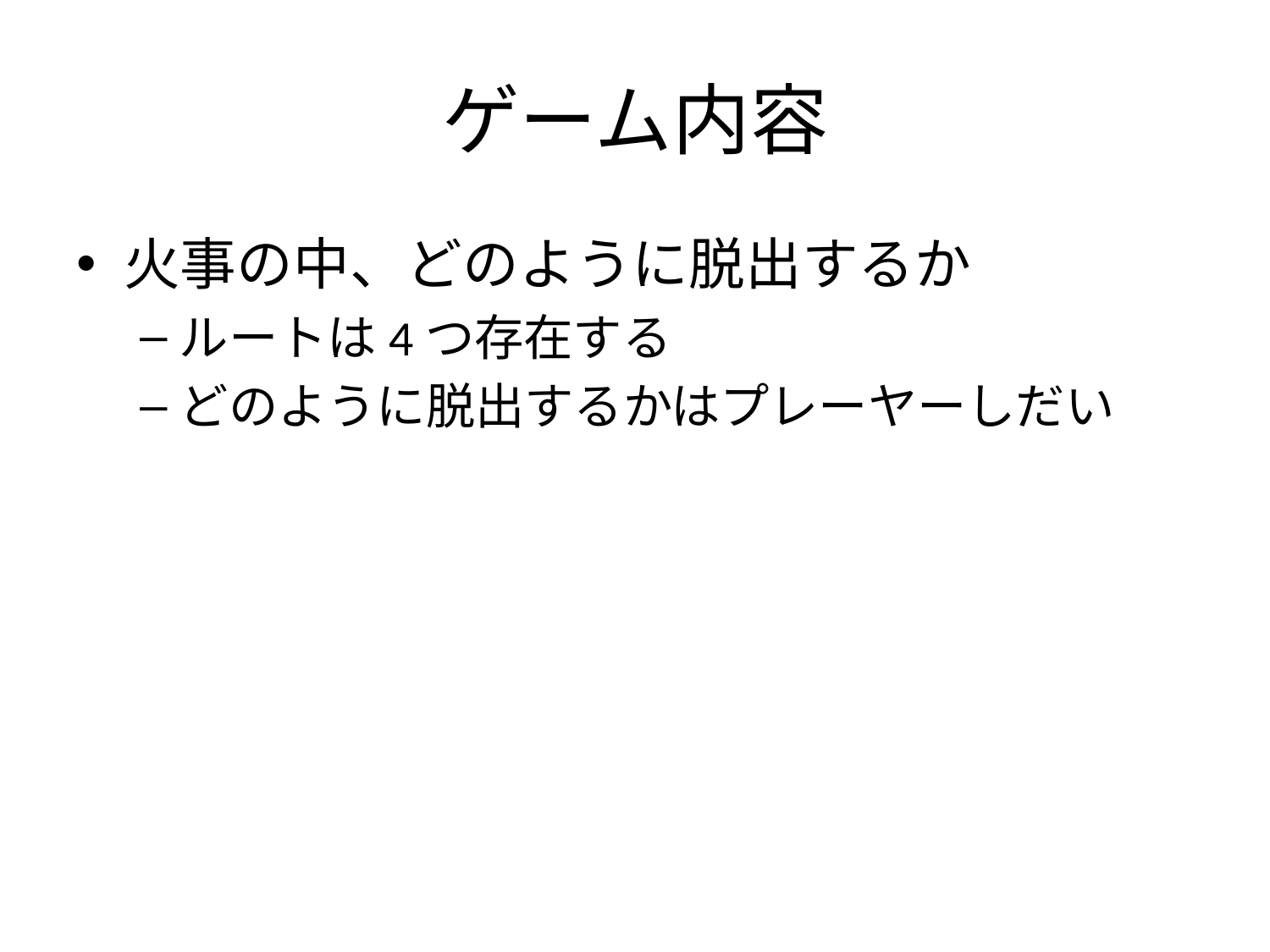

# ゲーム内容
火事の中、どのように脱出するか
ルートは4つ存在する
どのように脱出するかはプレーヤーしだい